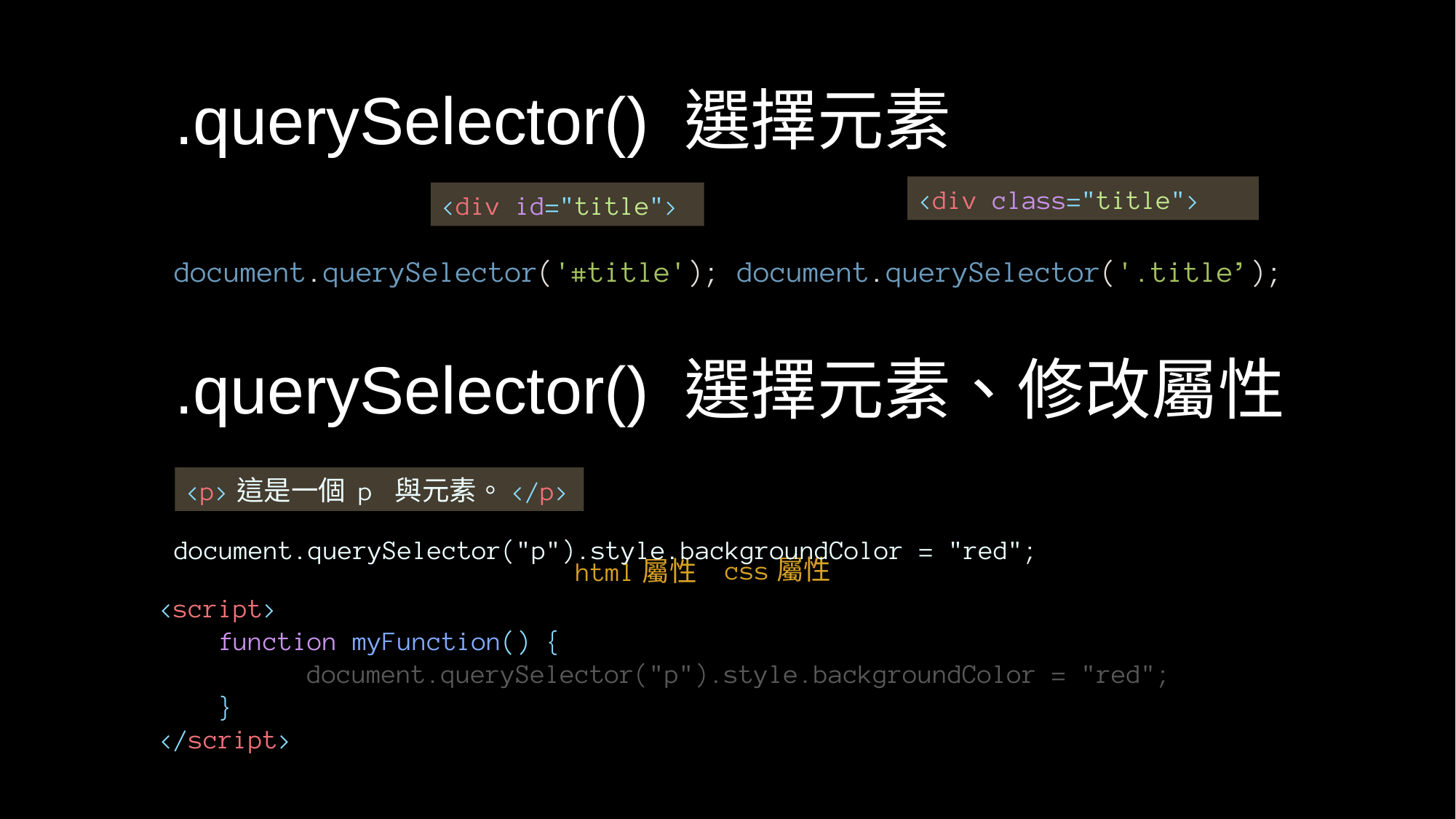

# .querySelector() 選擇元素
<div class="title">
<div id="title">
document.querySelector('#title'); document.querySelector('.title’);
.querySelector() 選擇元素、修改屬性
<p>這是一個 p 與元素。</p>
document.querySelector("p").style.backgroundColor = "red";
css屬性
html屬性
            <script>
                function myFunction() {
                	document.querySelector("p").style.backgroundColor = "red";
                }
            </script>